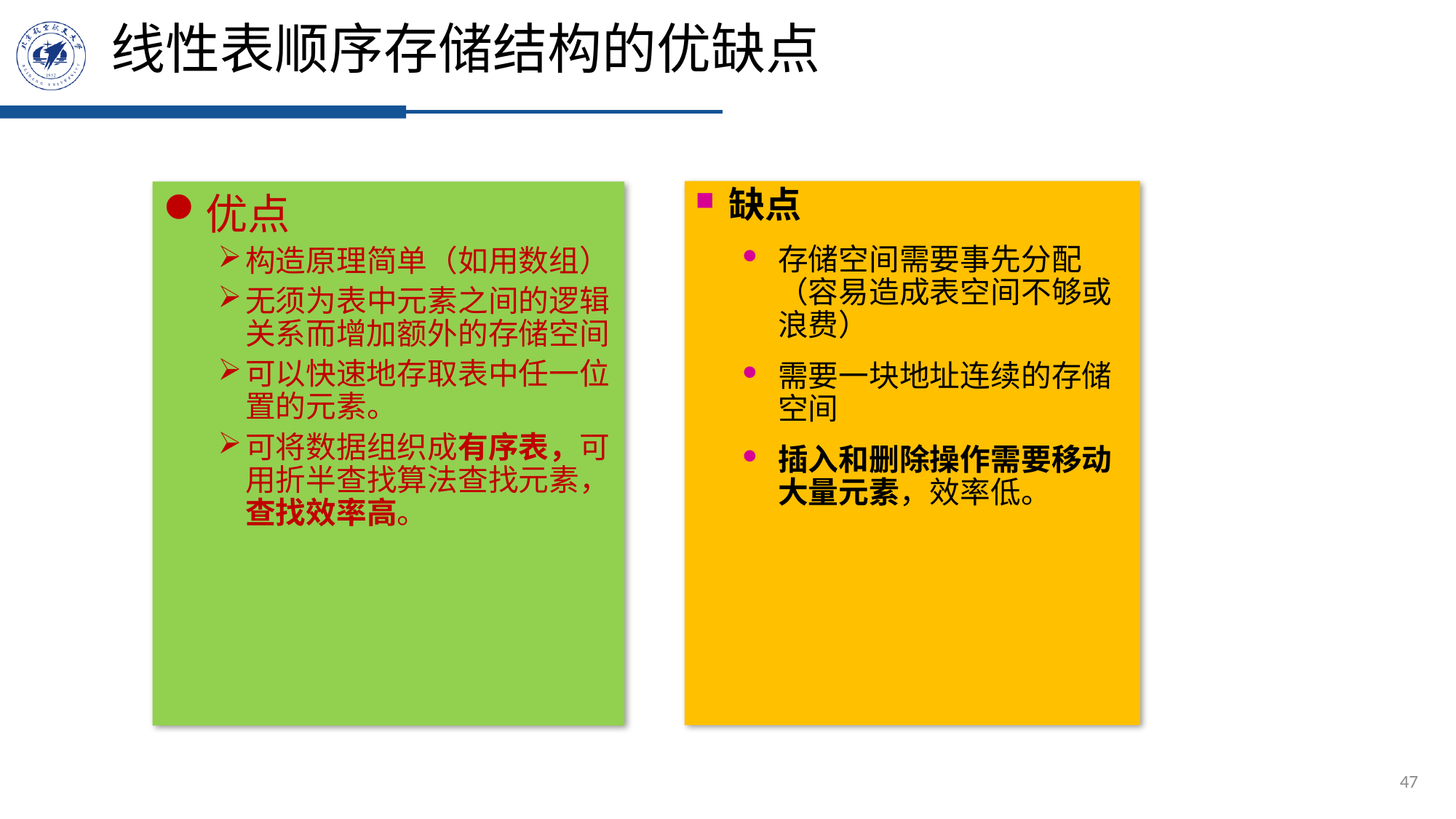

# 线性表顺序存储结构的优缺点
缺点
存储空间需要事先分配（容易造成表空间不够或浪费）
需要一块地址连续的存储空间
插入和删除操作需要移动大量元素，效率低。

优点
构造原理简单（如用数组）
无须为表中元素之间的逻辑关系而增加额外的存储空间
可以快速地存取表中任一位置的元素。
可将数据组织成有序表，可用折半查找算法查找元素，查找效率高。
47